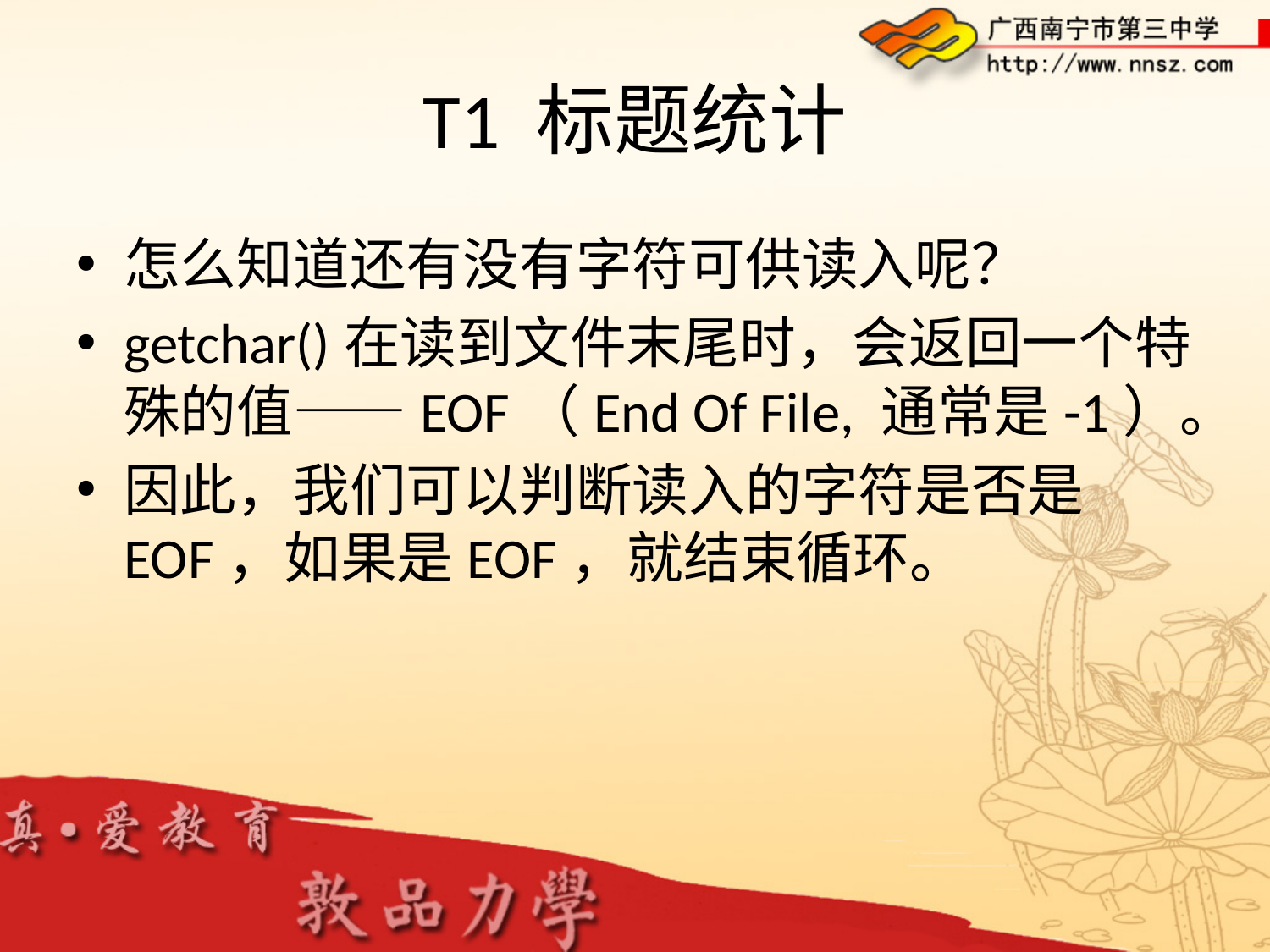

# T1 标题统计
怎么知道还有没有字符可供读入呢？
getchar()在读到文件末尾时，会返回一个特殊的值——EOF（End Of File, 通常是-1）。
因此，我们可以判断读入的字符是否是EOF，如果是EOF，就结束循环。